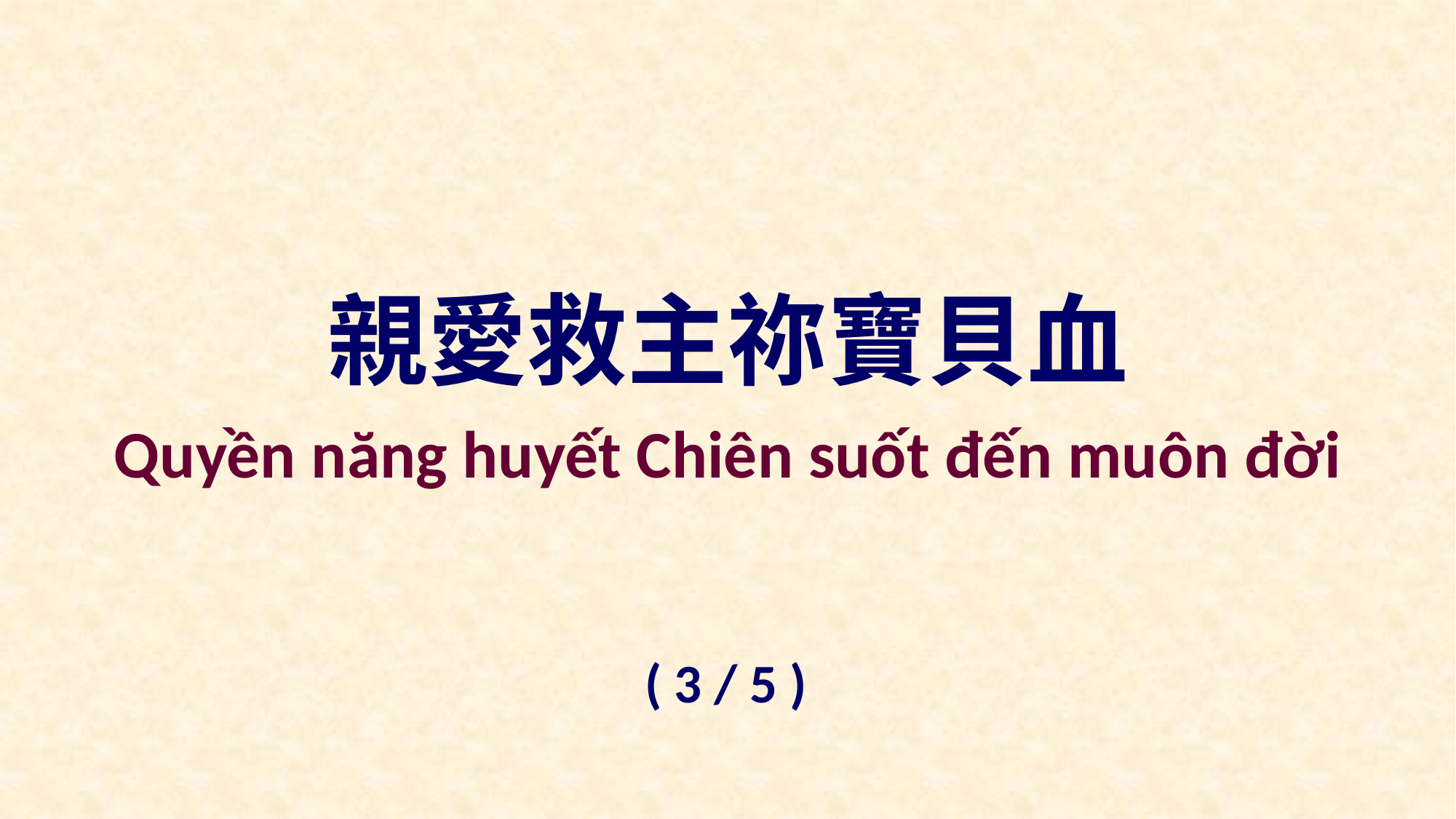

親愛救主祢寶貝血
Quyền năng huyết Chiên suốt đến muôn đời
( 3 / 5 )